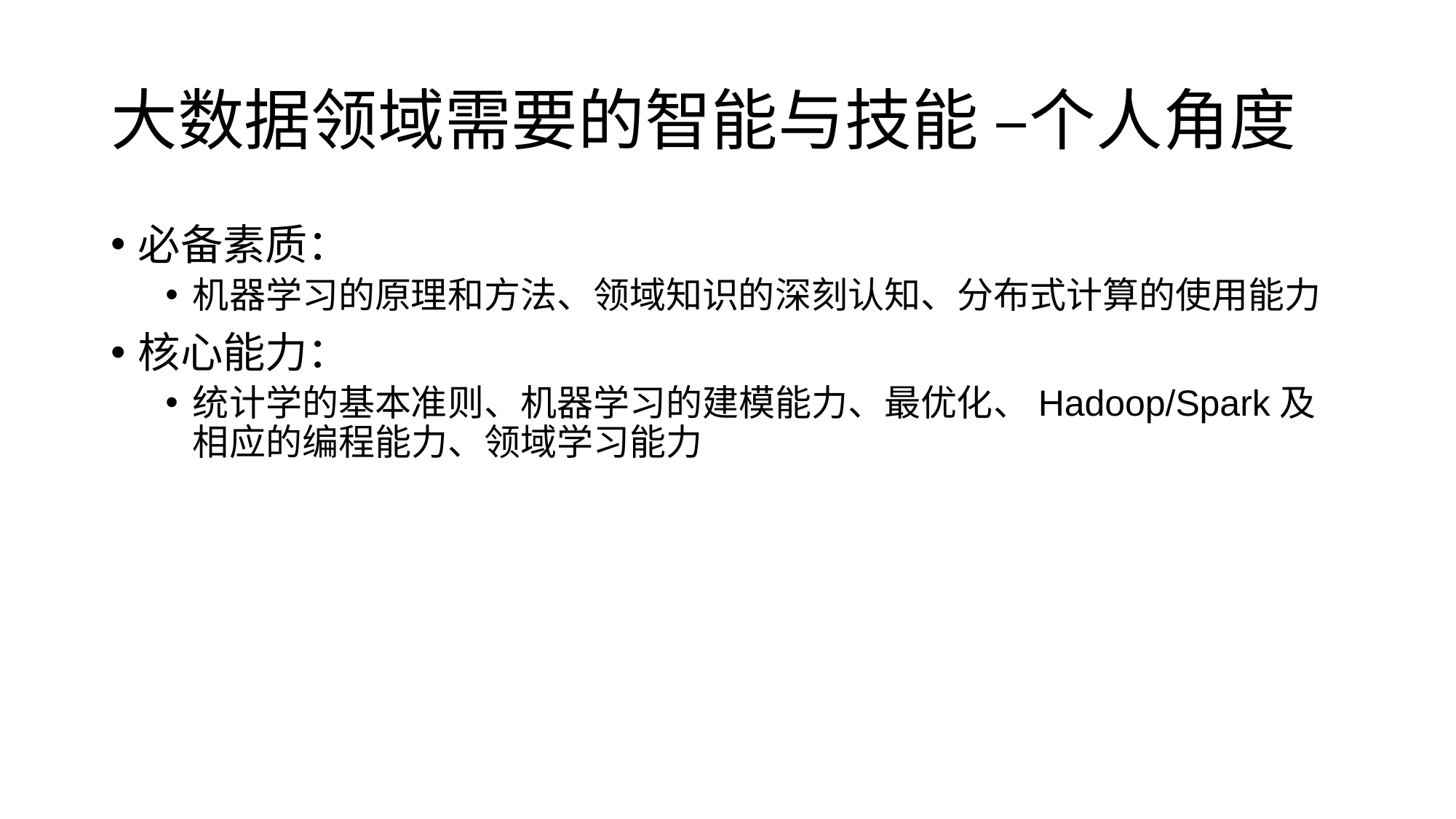

# 大数据领域需要的智能与技能 –个人角度
必备素质：
机器学习的原理和方法、领域知识的深刻认知、分布式计算的使用能力
核心能力：
统计学的基本准则、机器学习的建模能力、最优化、Hadoop/Spark及相应的编程能力、领域学习能力